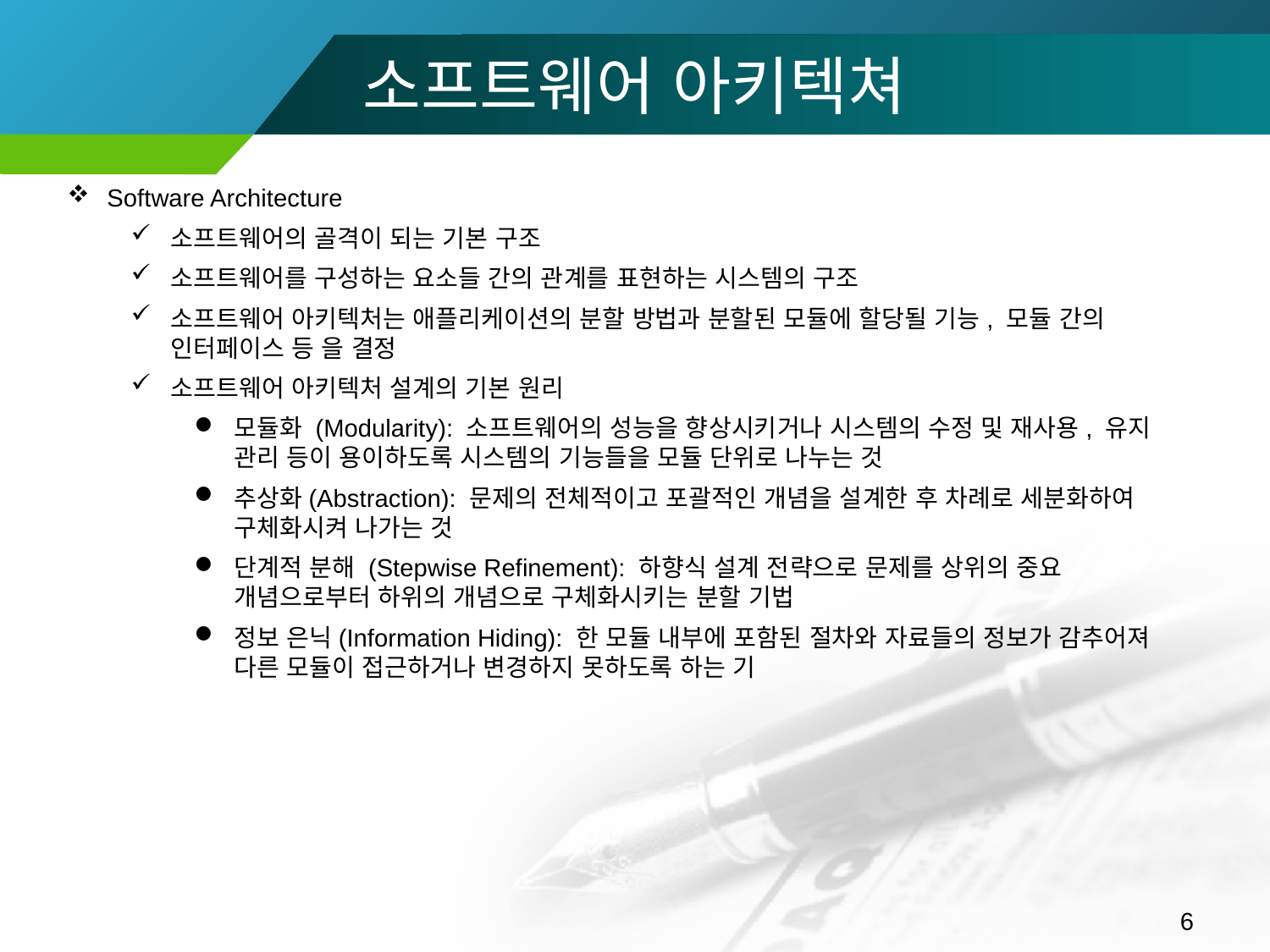

# 소프트웨어 아키텍쳐
Software Architecture
소프트웨어의 골격이 되는 기본 구조
소프트웨어를 구성하는 요소들 간의 관계를 표현하는 시스템의 구조
소프트웨어 아키텍처는 애플리케이션의 분할 방법과 분할된 모듈에 할당될 기능, 모듈 간의 인터페이스 등 을 결정
소프트웨어 아키텍처 설계의 기본 원리
모듈화 (Modularity): 소프트웨어의 성능을 향상시키거나 시스템의 수정 및 재사용, 유지 관리 등이 용이하도록 시스템의 기능들을 모듈 단위로 나누는 것
추상화(Abstraction): 문제의 전체적이고 포괄적인 개념을 설계한 후 차례로 세분화하여 구체화시켜 나가는 것
단계적 분해 (Stepwise Refinement): 하향식 설계 전략으로 문제를 상위의 중요 개념으로부터 하위의 개념으로 구체화시키는 분할 기법
정보 은닉(Information Hiding): 한 모듈 내부에 포함된 절차와 자료들의 정보가 감추어져 다른 모듈이 접근하거나 변경하지 못하도록 하는 기
6